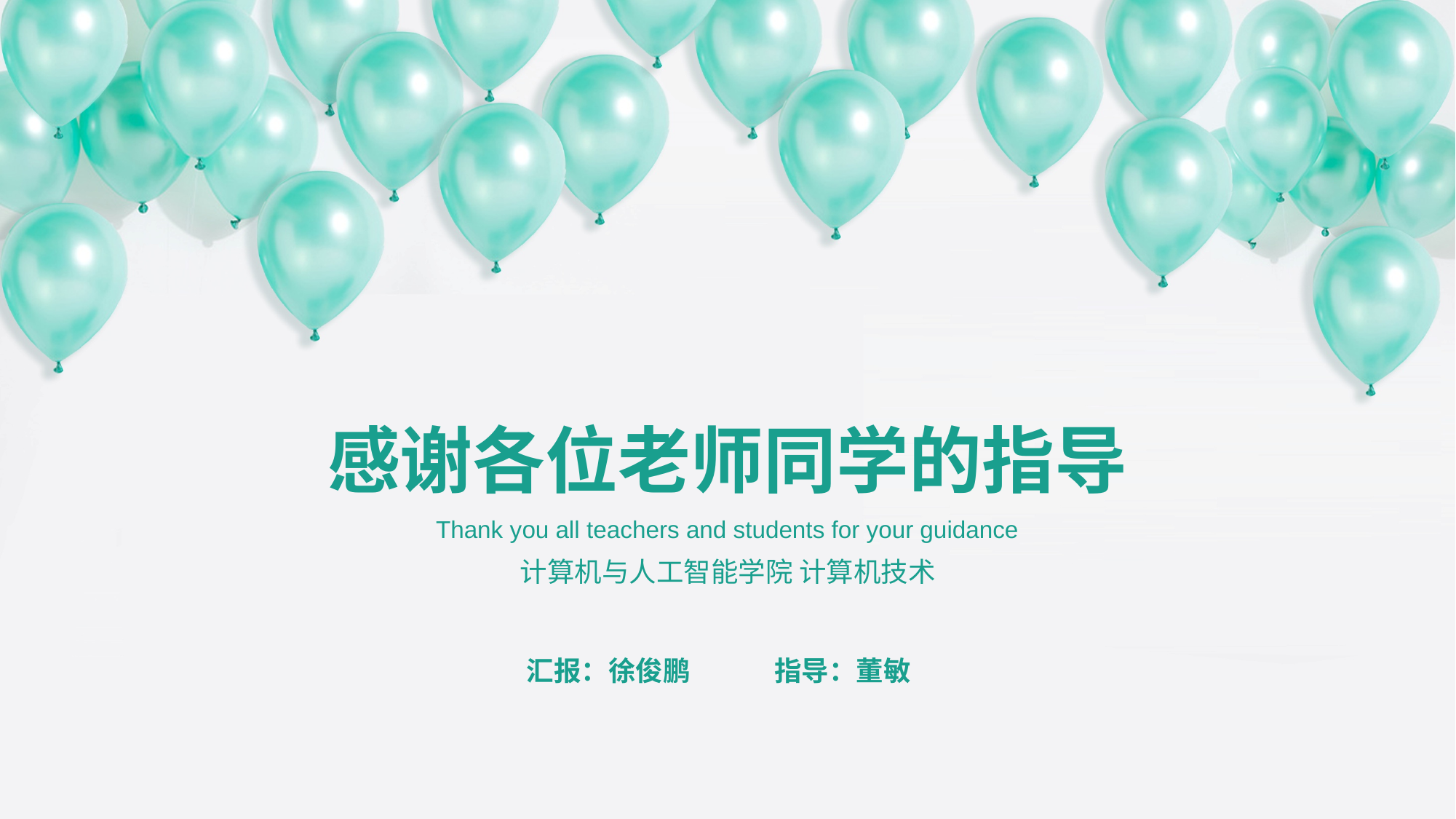

感谢各位老师同学的指导
Thank you all teachers and students for your guidance
计算机与人工智能学院 计算机技术
汇报：徐俊鹏
指导：董敏